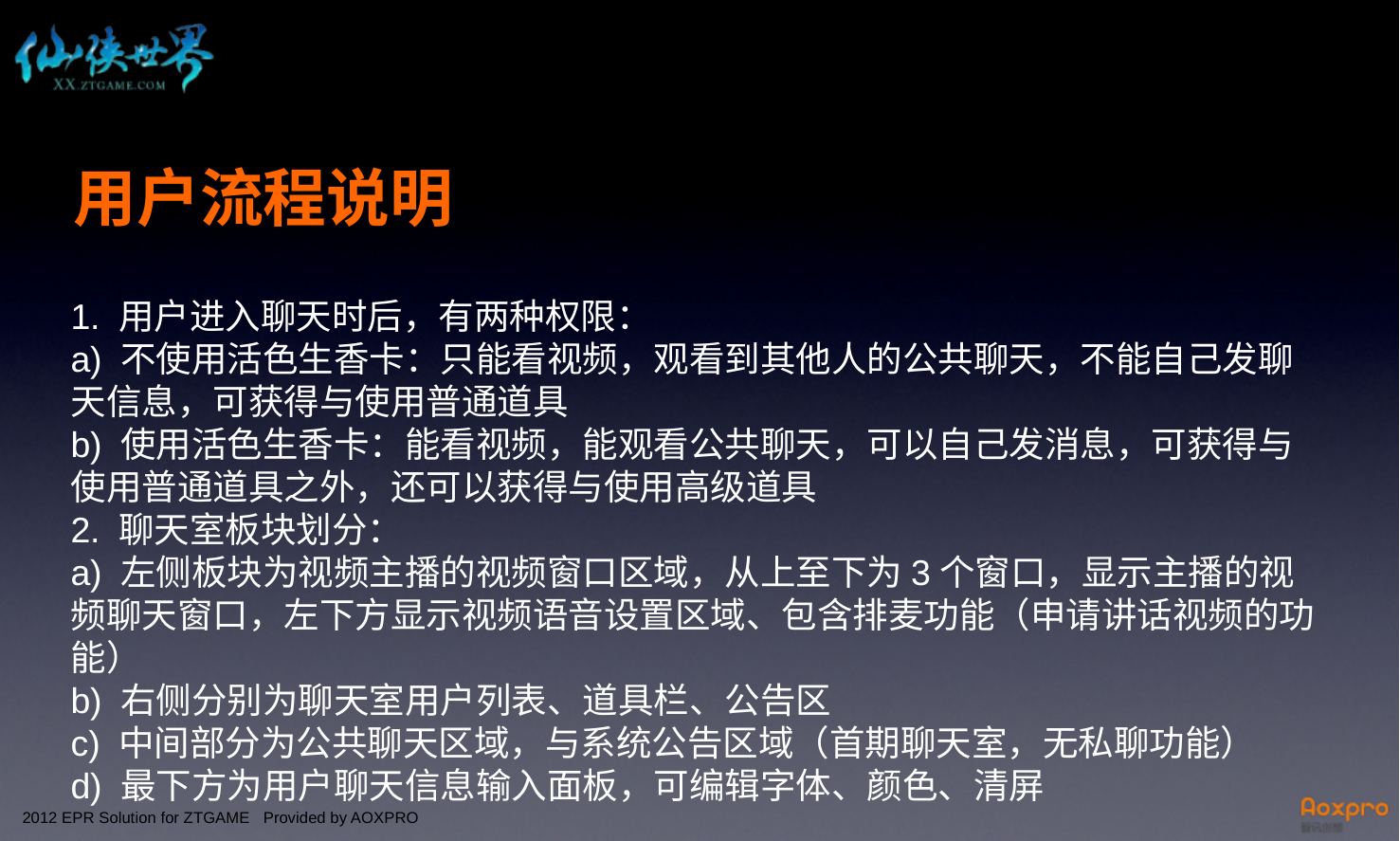

用户流程说明
1. 用户进入聊天时后，有两种权限：
a) 不使用活色生香卡：只能看视频，观看到其他人的公共聊天，不能自己发聊天信息，可获得与使用普通道具
b) 使用活色生香卡：能看视频，能观看公共聊天，可以自己发消息，可获得与使用普通道具之外，还可以获得与使用高级道具
2. 聊天室板块划分：
a) 左侧板块为视频主播的视频窗口区域，从上至下为3个窗口，显示主播的视频聊天窗口，左下方显示视频语音设置区域、包含排麦功能（申请讲话视频的功能）
b) 右侧分别为聊天室用户列表、道具栏、公告区
c) 中间部分为公共聊天区域，与系统公告区域（首期聊天室，无私聊功能）
d) 最下方为用户聊天信息输入面板，可编辑字体、颜色、清屏